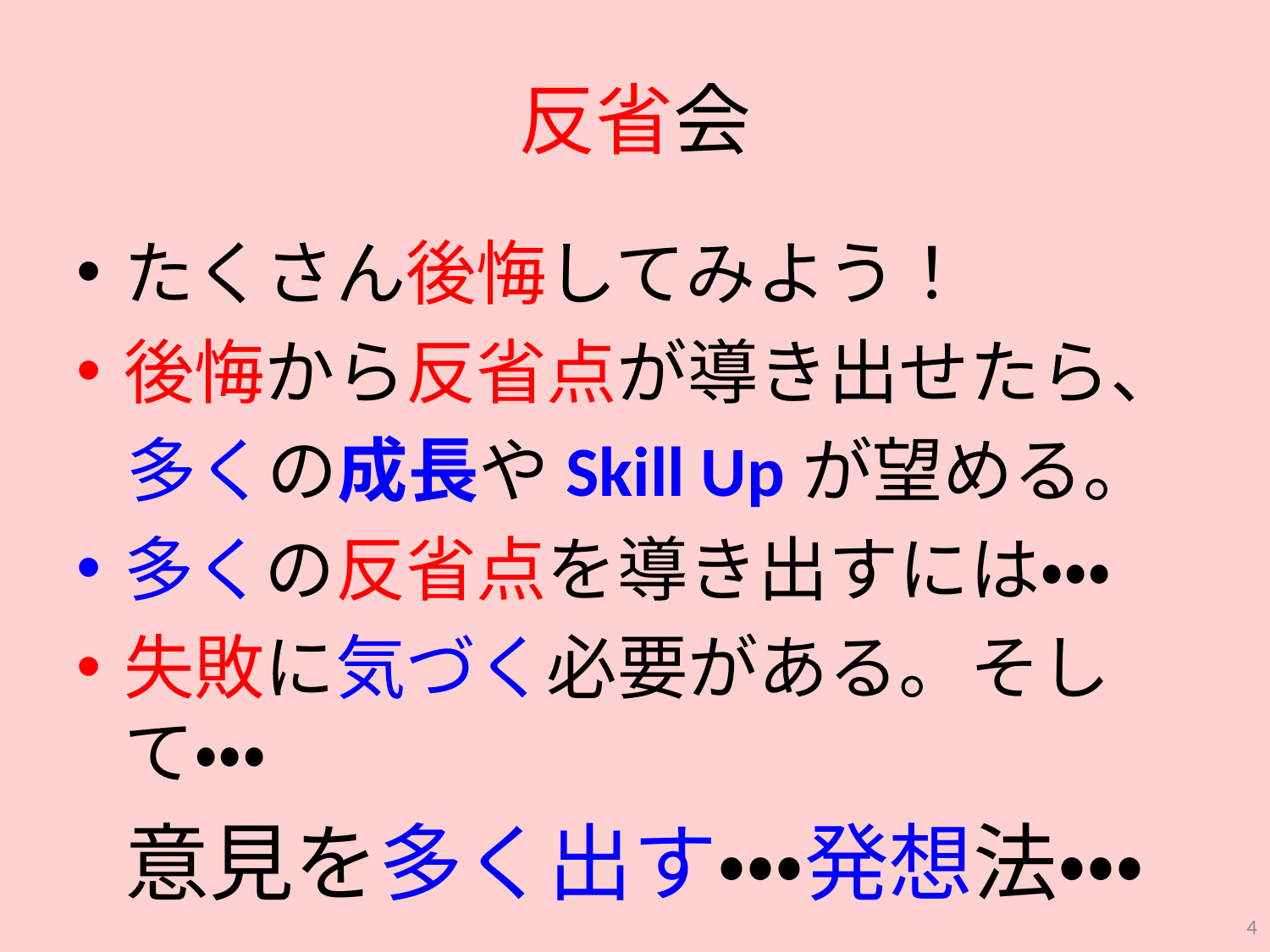

# 反省会
たくさん後悔してみよう！
後悔から反省点が導き出せたら、
多くの成長やSkill Upが望める。
多くの反省点を導き出すには・・・
失敗に気づく必要がある。そして・・・
意見を多く出す・・・発想法・・・
4